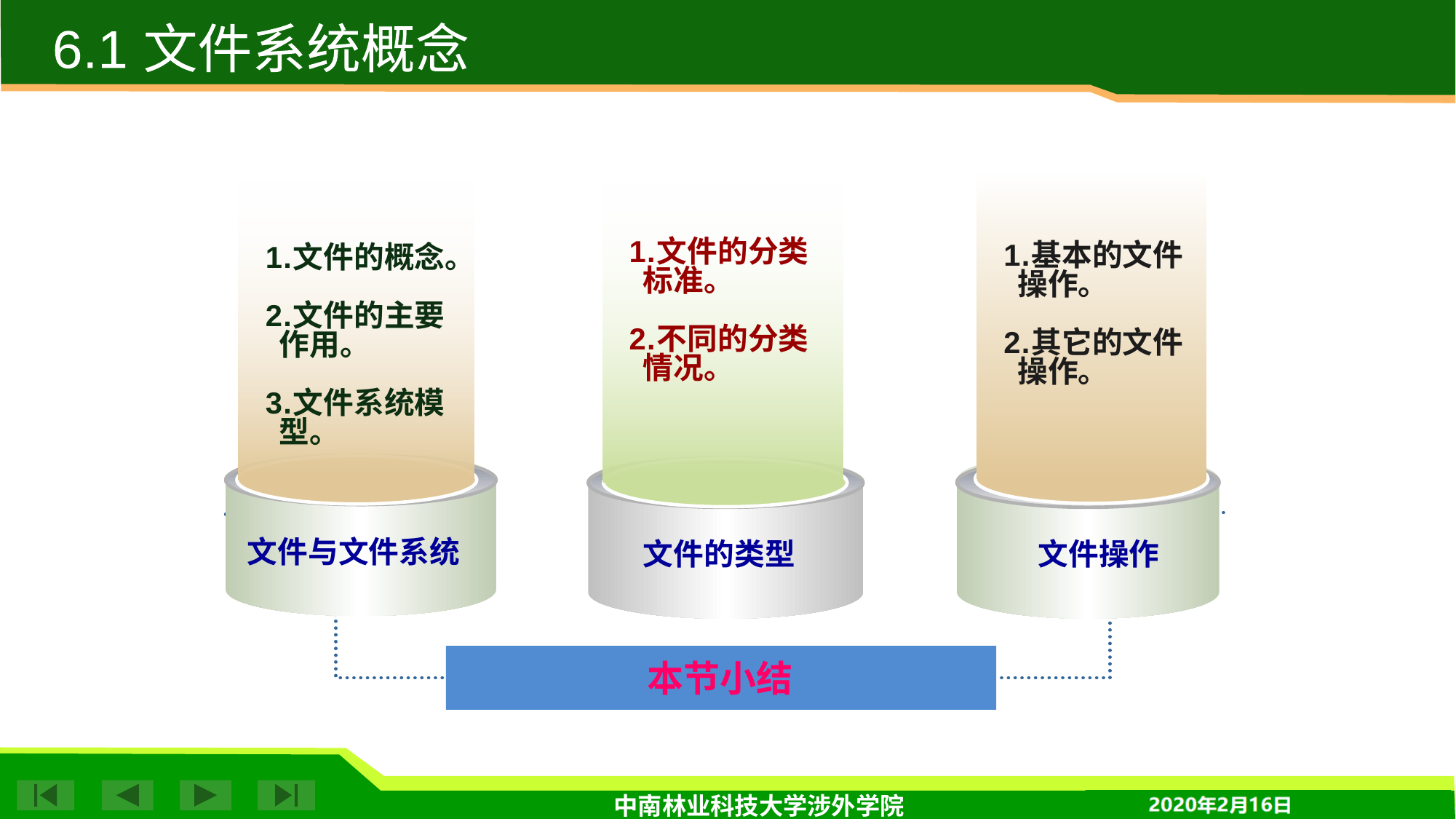

6.1 文件系统概念

文件的分类标准。

不同的分类情况。

基本的文件操作。

其它的文件操作。

文件的概念。

文件的主要作用。

文件系统模型。

文件与文件系统
文件的类型
文件操作

本节小结